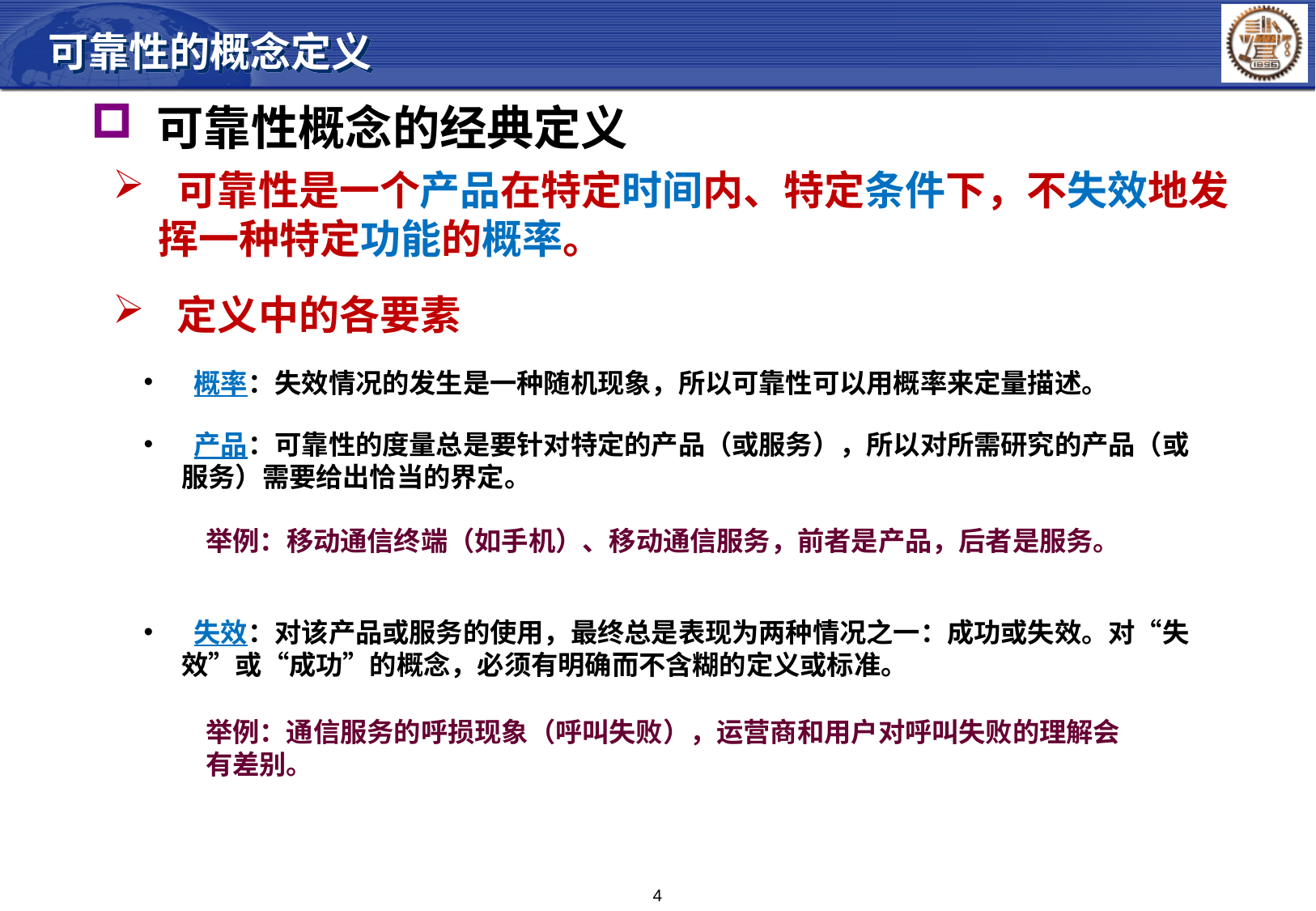

可靠性的概念定义
 可靠性概念的经典定义
 可靠性是一个产品在特定时间内、特定条件下，不失效地发挥一种特定功能的概率。
 定义中的各要素
 概率：失效情况的发生是一种随机现象，所以可靠性可以用概率来定量描述。
 产品：可靠性的度量总是要针对特定的产品（或服务），所以对所需研究的产品（或服务）需要给出恰当的界定。
举例：移动通信终端（如手机）、移动通信服务，前者是产品，后者是服务。
 失效：对该产品或服务的使用，最终总是表现为两种情况之一：成功或失效。对“失效”或“成功”的概念，必须有明确而不含糊的定义或标准。
举例：通信服务的呼损现象（呼叫失败），运营商和用户对呼叫失败的理解会有差别。
4